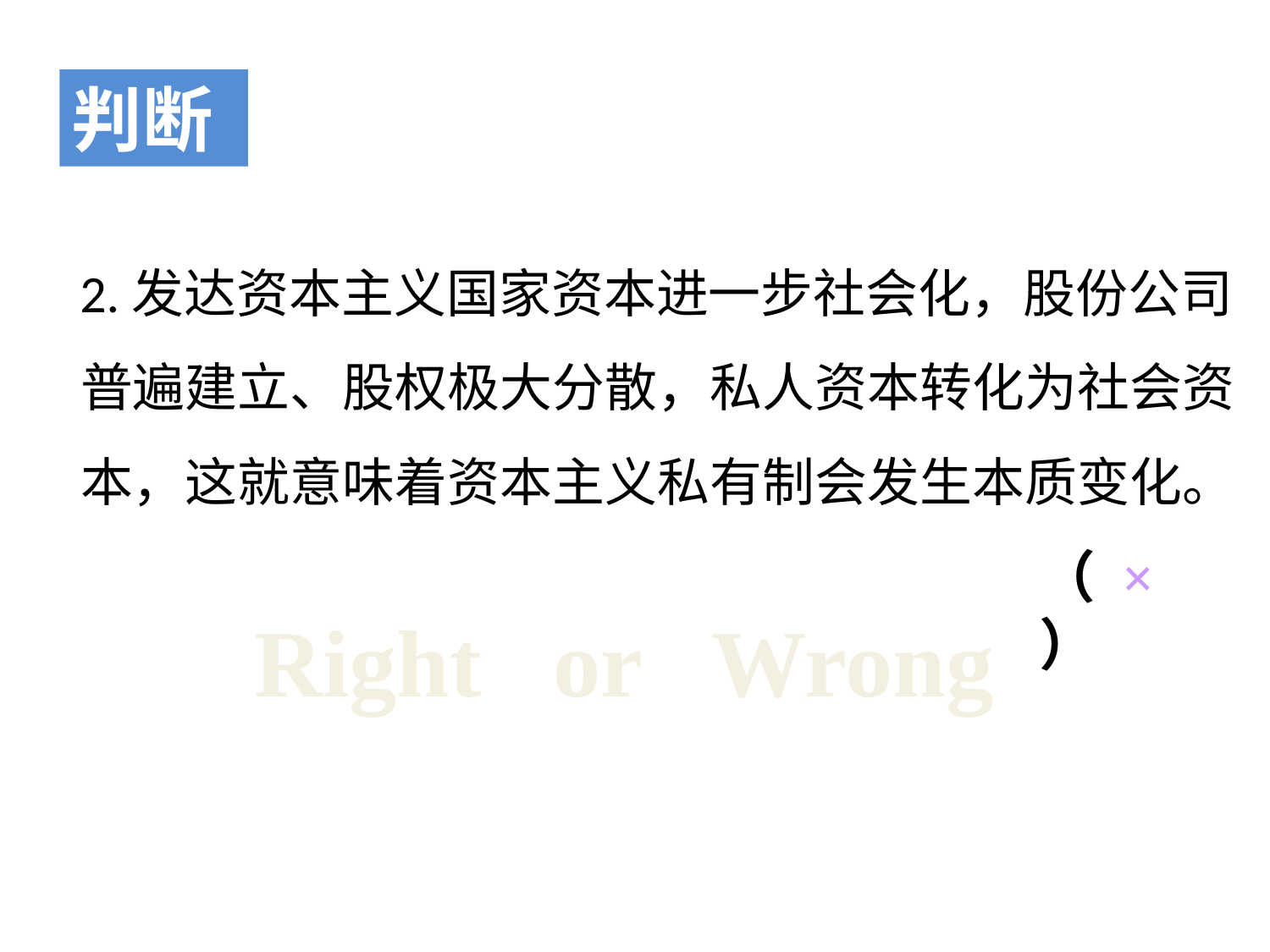

判断
    2.发达资本主义国家资本进一步社会化，股份公司普遍建立、股权极大分散，私人资本转化为社会资本，这就意味着资本主义私有制会发生本质变化。
（ × ）

Right   or   Wrong